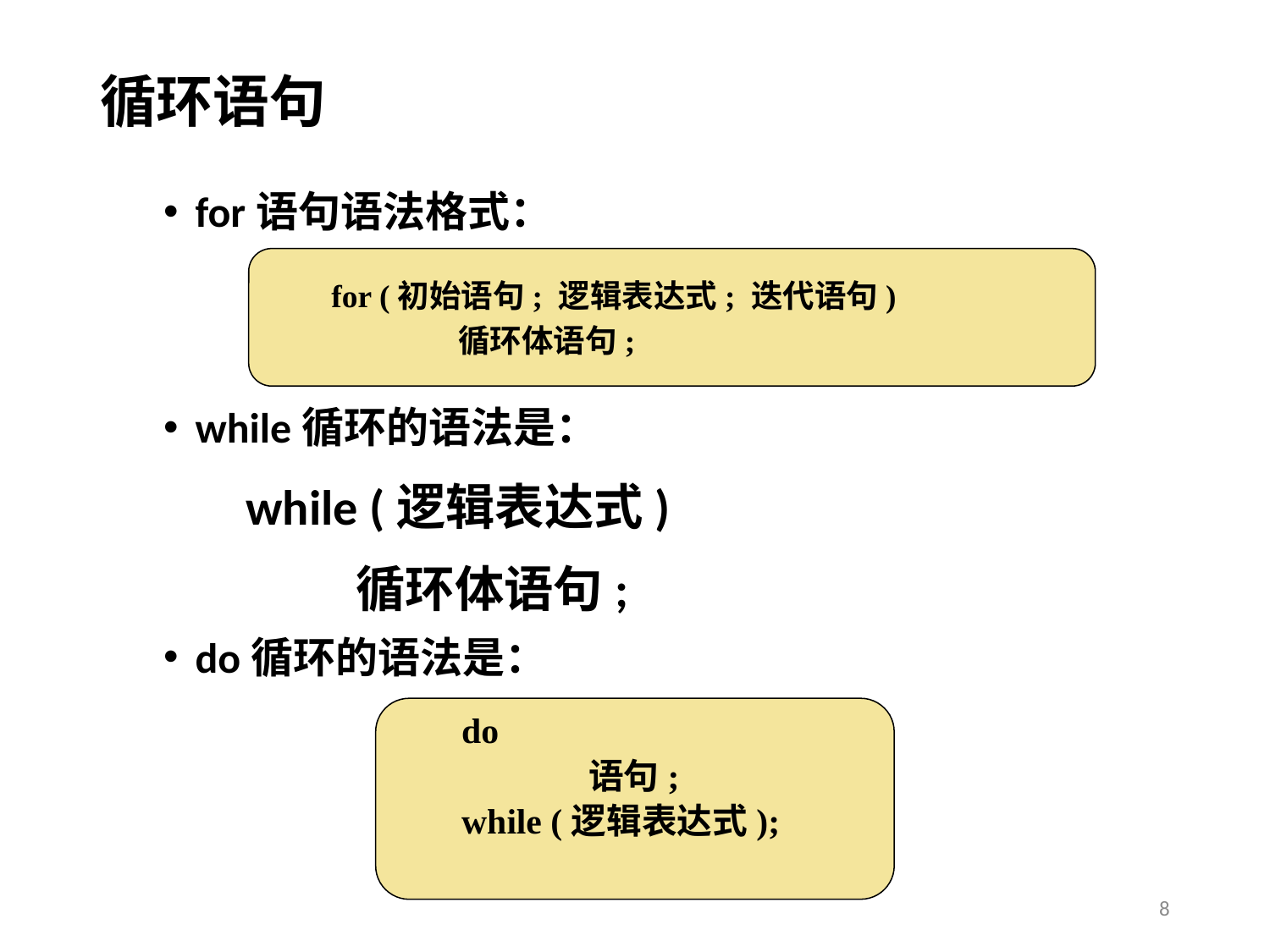

# 循环语句
for语句语法格式：

while循环的语法是：
             while (逻辑表达式)
             　　循环体语句;
do循环的语法是：

for (初始语句; 逻辑表达式; 迭代语句)
	循环体语句;
do
	语句;
while (逻辑表达式);

8